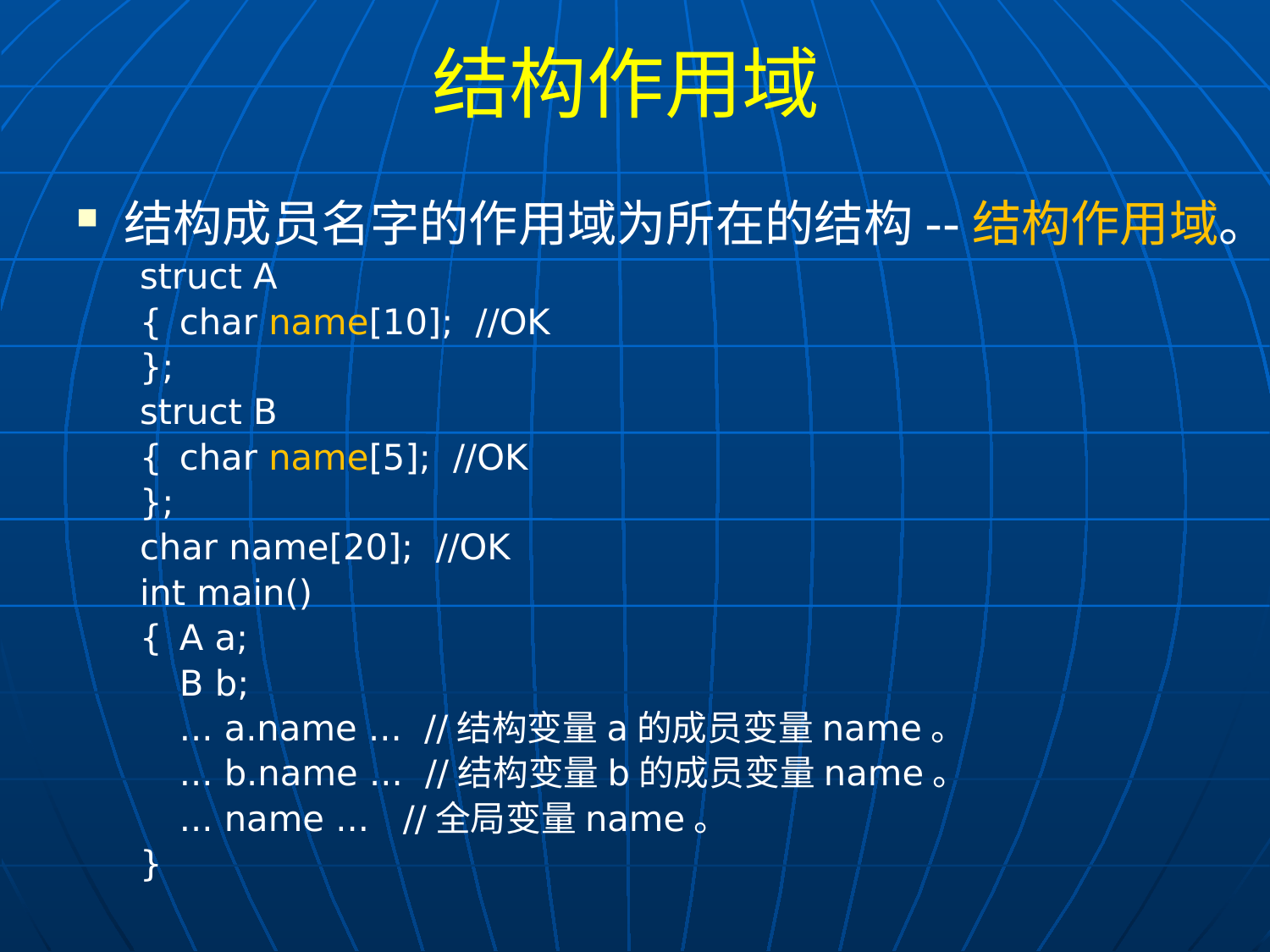

# 结构作用域
结构成员名字的作用域为所在的结构--结构作用域。
struct A
{	char name[10];  //OK
};
struct B
{	char name[5];  //OK
};
char name[20];  //OK
int main()
{	A a;
	B b;
	... a.name ...  //结构变量a的成员变量name。
	... b.name ...  //结构变量b的成员变量name。
	... name ...   //全局变量name。
}